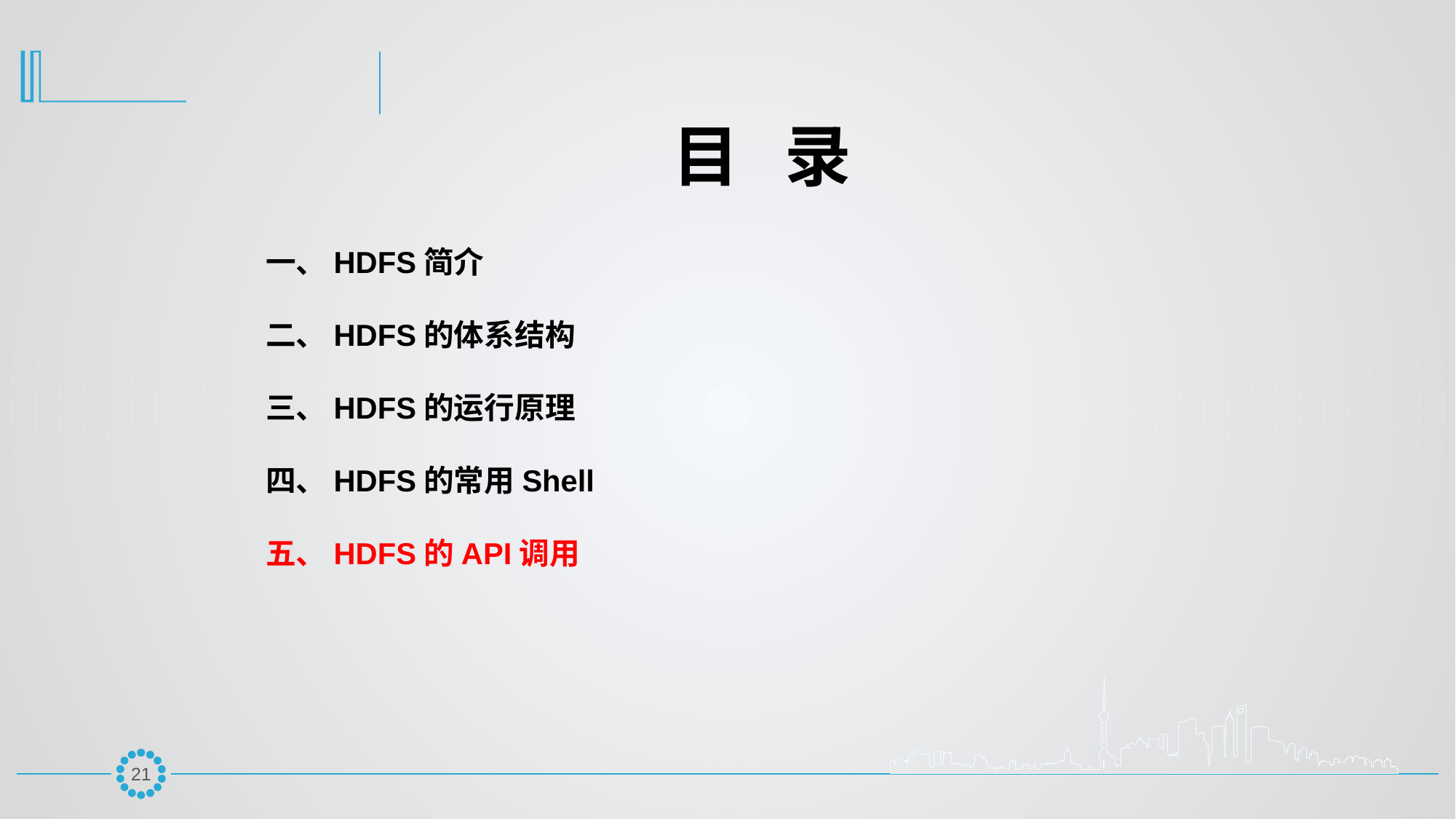

目   录
一、HDFS简介

二、HDFS的体系结构

三、HDFS的运行原理

四、HDFS的常用Shell

五、HDFS的API调用
21